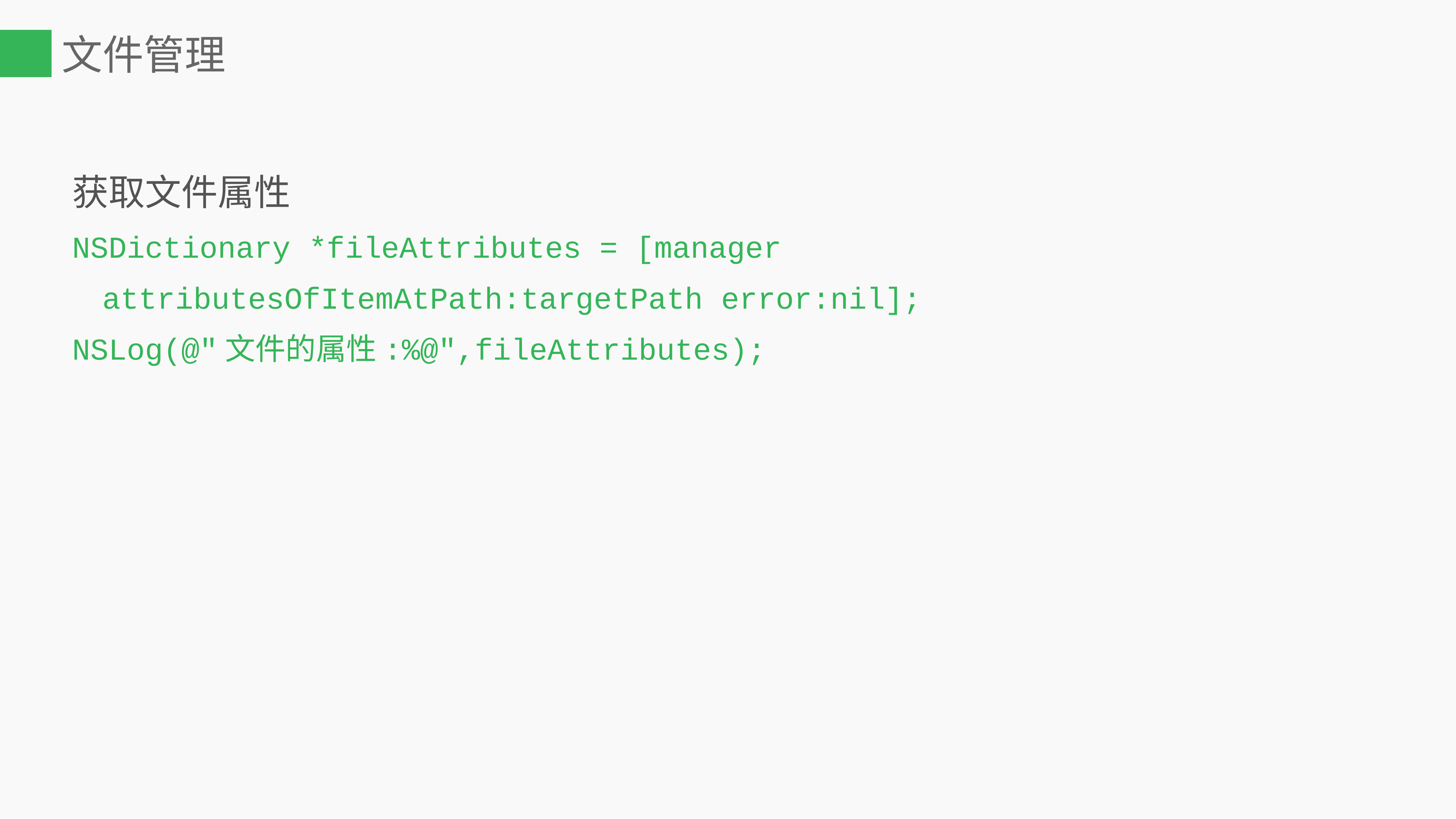

# 文件管理
获取文件属性
NSDictionary *fileAttributes = [manager attributesOfItemAtPath:targetPath error:nil];
NSLog(@"文件的属性:%@",fileAttributes);